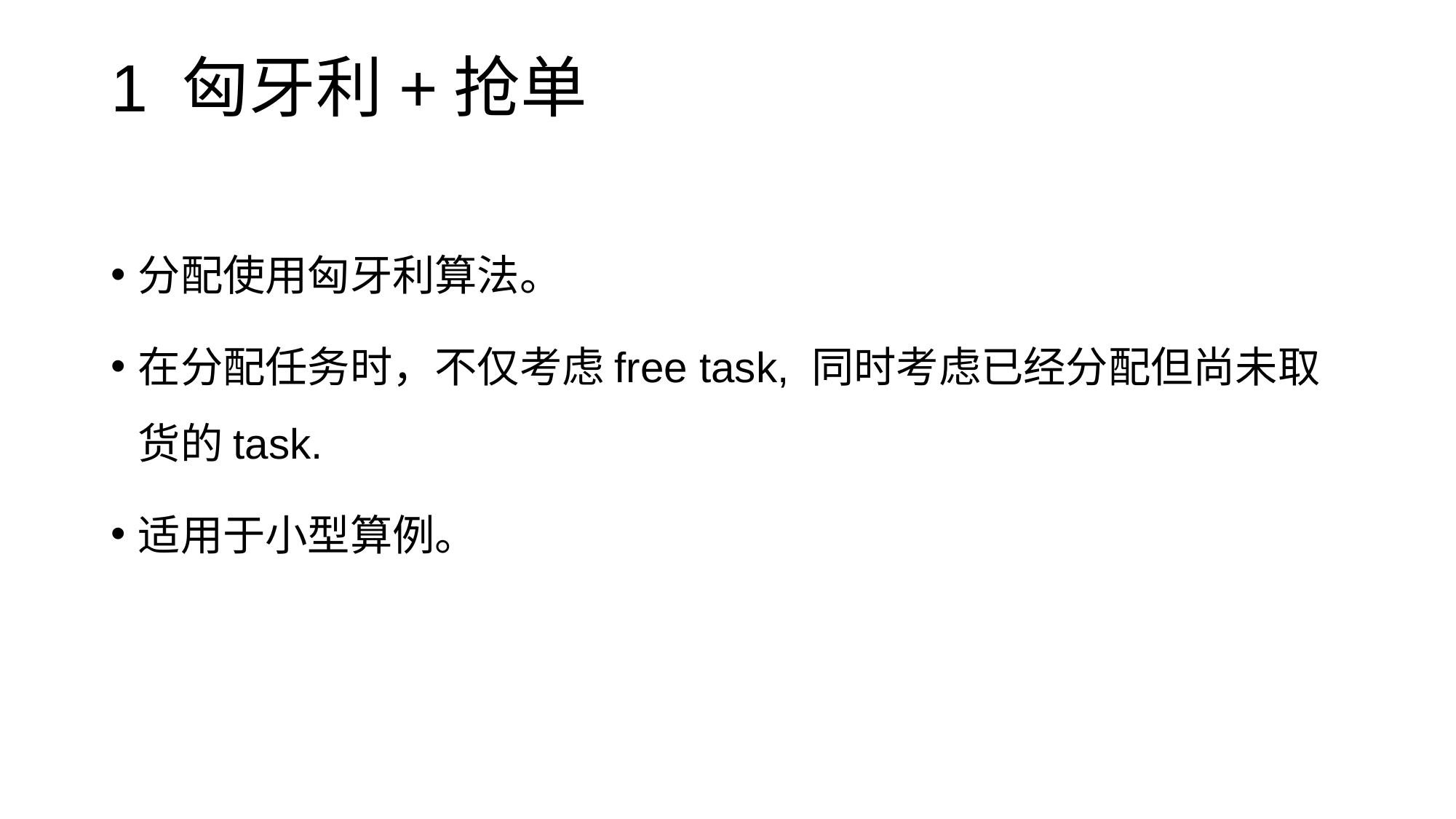

# 1 匈牙利+抢单
分配使用匈牙利算法。
在分配任务时，不仅考虑free task, 同时考虑已经分配但尚未取货的task.
适用于小型算例。